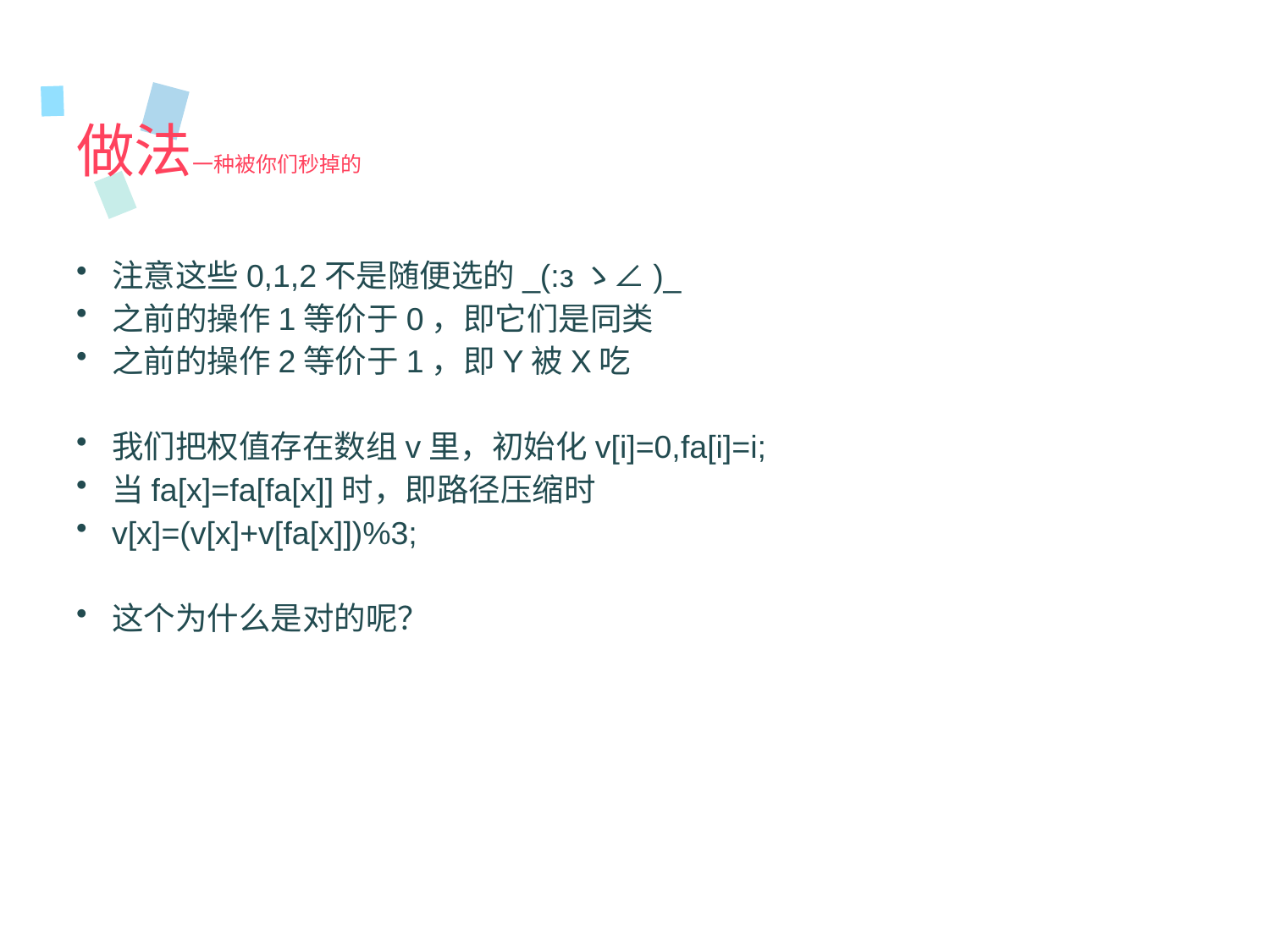

# 做法一种被你们秒掉的
注意这些0,1,2不是随便选的_(:зゝ∠)_
之前的操作1等价于0，即它们是同类
之前的操作2等价于1，即Y被X吃

我们把权值存在数组v里，初始化v[i]=0,fa[i]=i;
当fa[x]=fa[fa[x]]时，即路径压缩时
v[x]=(v[x]+v[fa[x]])%3;

这个为什么是对的呢？